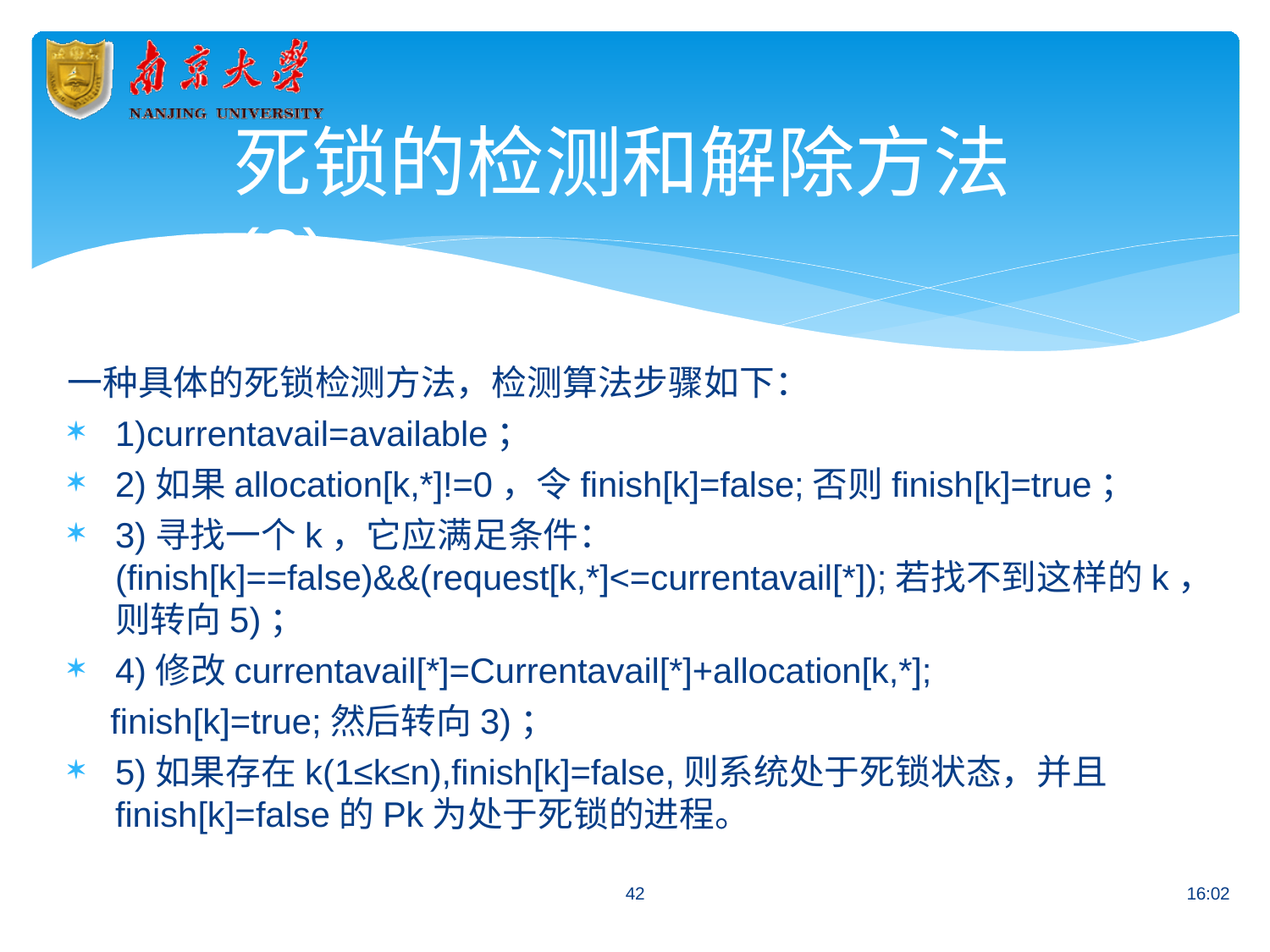

# 死锁的检测和解除方法(2)
一种具体的死锁检测方法，检测算法步骤如下：
1)currentavail=available；
2)如果allocation[k,*]!=0，令finish[k]=false;否则finish[k]=true；
3)寻找一个k，它应满足条件：
(finish[k]==false)&&(request[k,*]<=currentavail[*]);若找不到这样的k，
则转向5)；
4)修改currentavail[*]=Currentavail[*]+allocation[k,*];
finish[k]=true;然后转向3)；
5)如果存在k(1≤k≤n),finish[k]=false,则系统处于死锁状态，并且
finish[k]=false的Pk为处于死锁的进程。

42
16:02